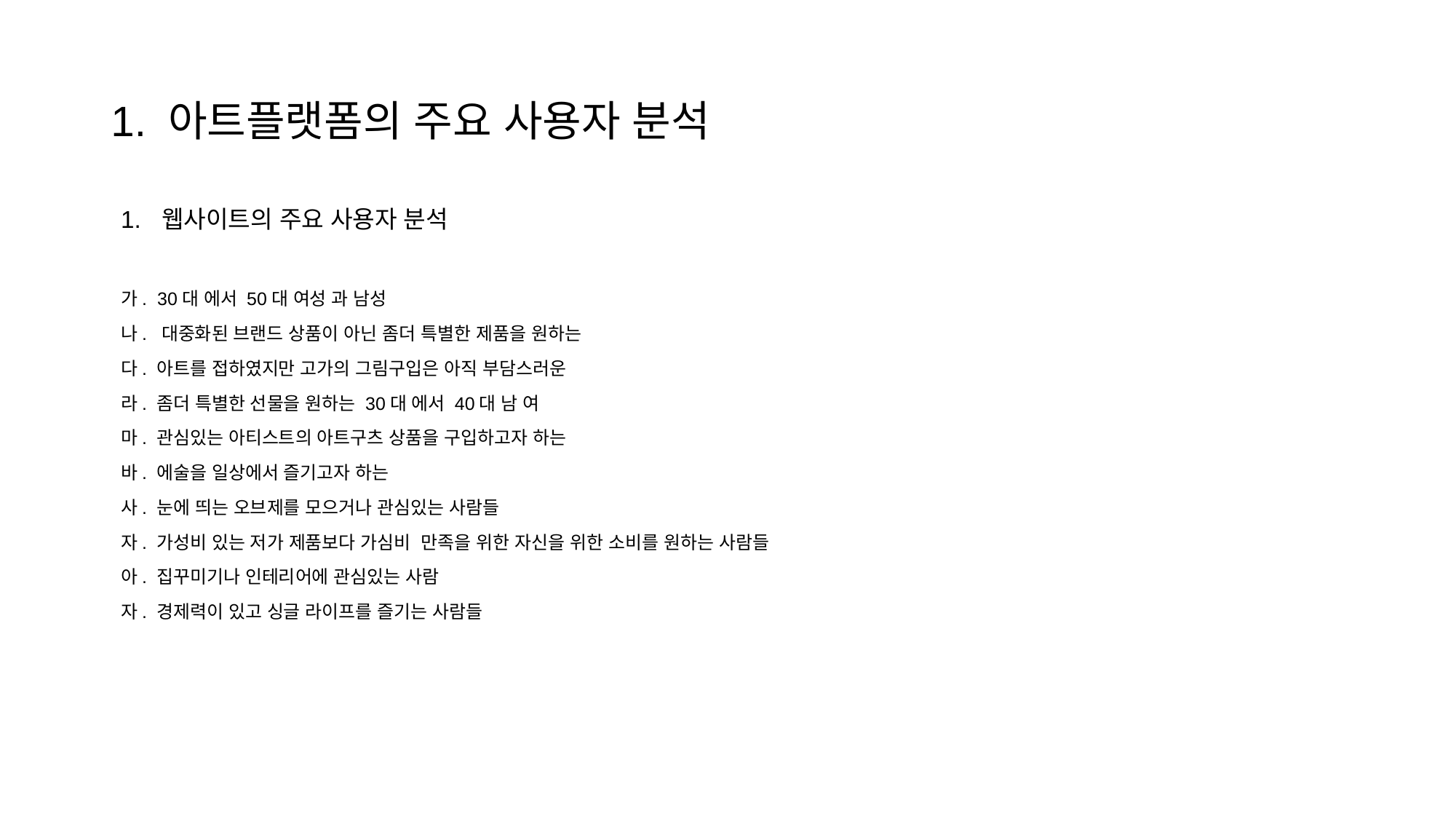

# 1. 아트플랫폼의 주요 사용자 분석
웹사이트의 주요 사용자 분석

가.  30대 에서 50대 여성 과 남성
나.  대중화된 브랜드 상품이 아닌 좀더 특별한 제품을 원하는
다. 아트를 접하였지만 고가의 그림구입은 아직 부담스러운
라. 좀더 특별한 선물을 원하는 30대 에서 40대 남 여
마. 관심있는 아티스트의 아트구츠 상품을 구입하고자 하는
바. 에술을 일상에서 즐기고자 하는
사. 눈에 띄는 오브제를 모으거나 관심있는 사람들
자. 가성비 있는 저가 제품보다 가심비  만족을 위한 자신을 위한 소비를 원하는 사람들
아. 집꾸미기나 인테리어에 관심있는 사람
자. 경제력이 있고 싱글 라이프를 즐기는 사람들